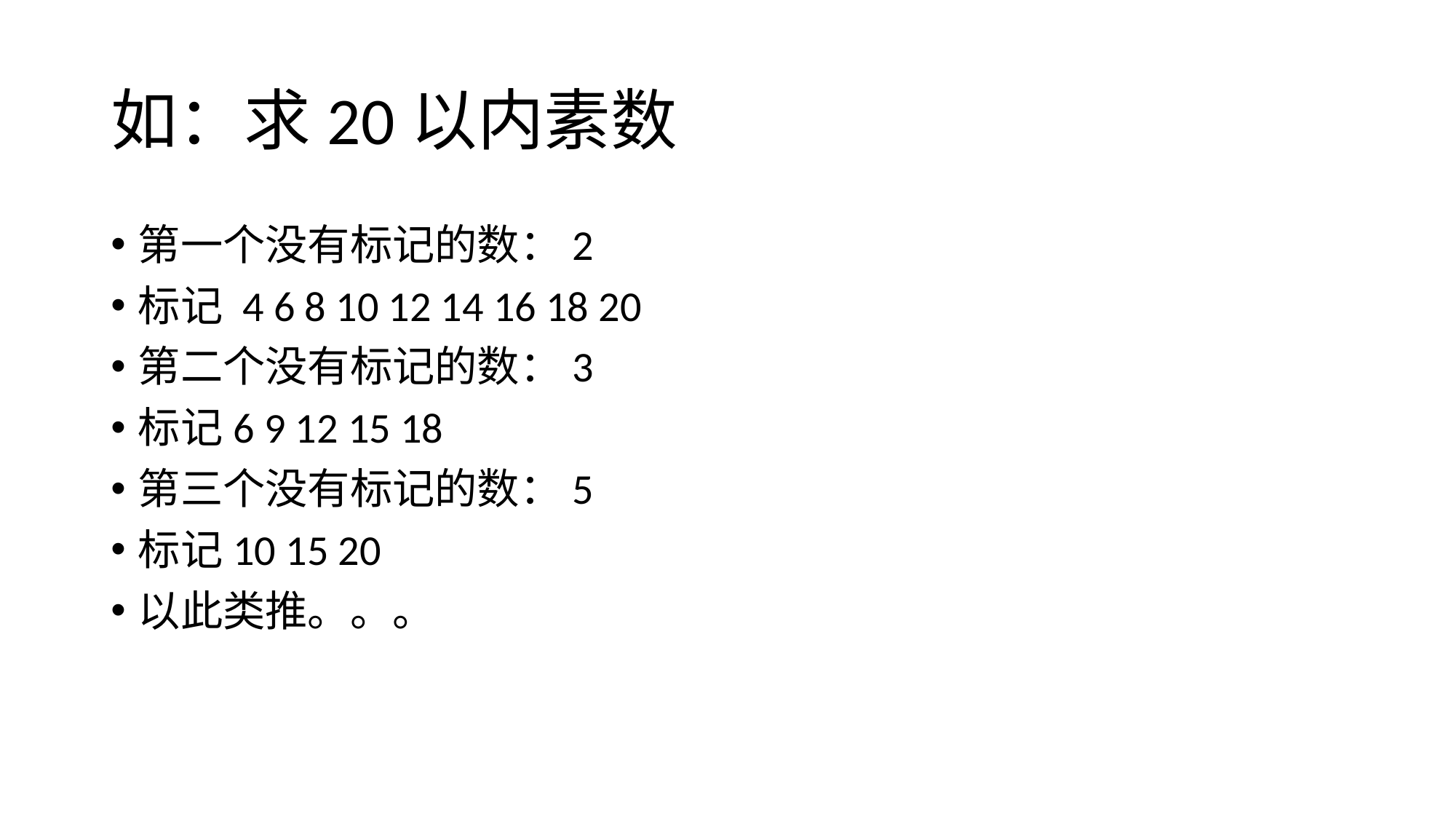

# 如：求20以内素数
第一个没有标记的数：2
标记 4 6 8 10 12 14 16 18 20
第二个没有标记的数：3
标记6 9 12 15 18
第三个没有标记的数：5
标记10 15 20
以此类推。。。